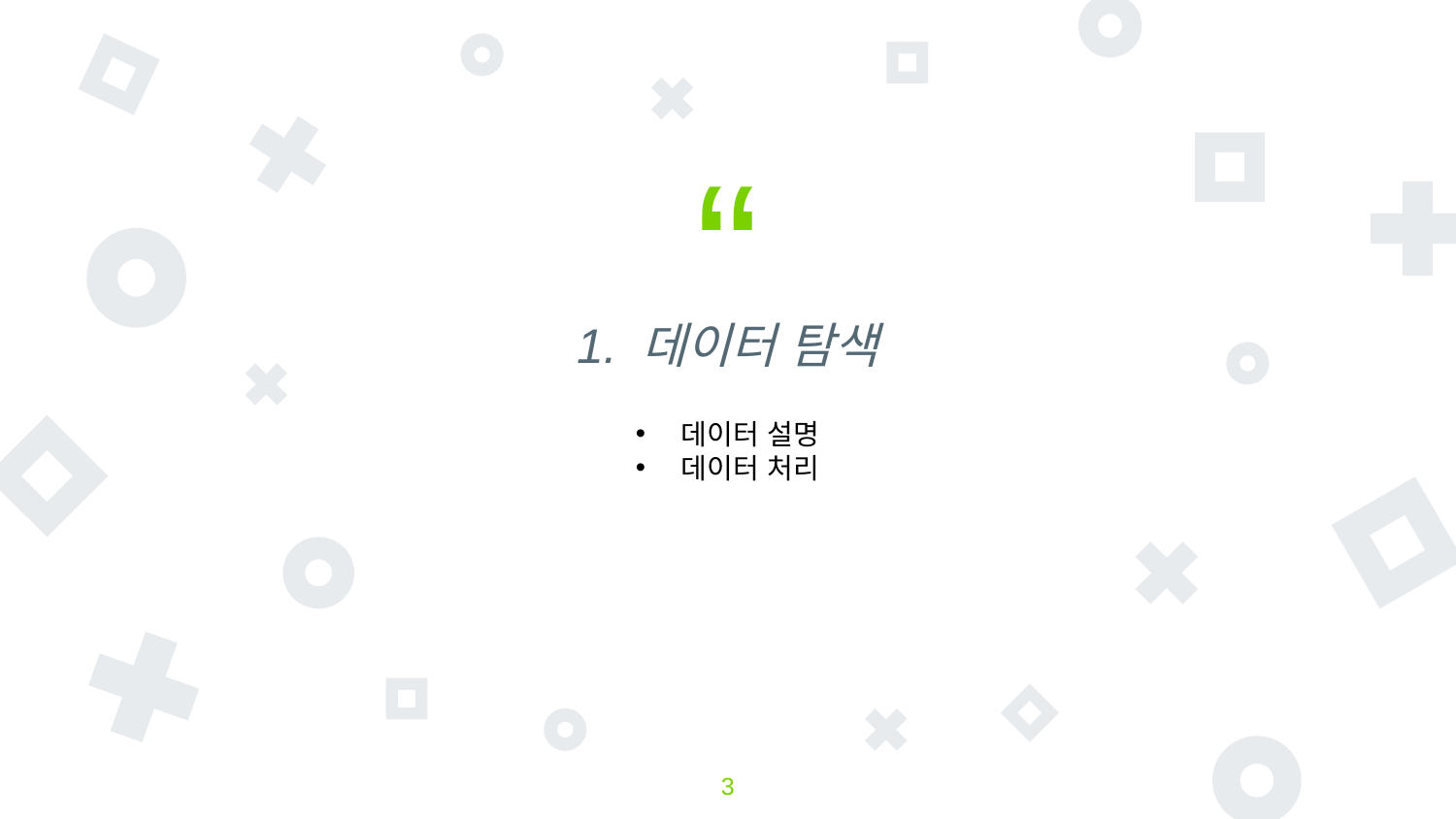

1. 데이터 탐색
데이터 설명
데이터 처리
3